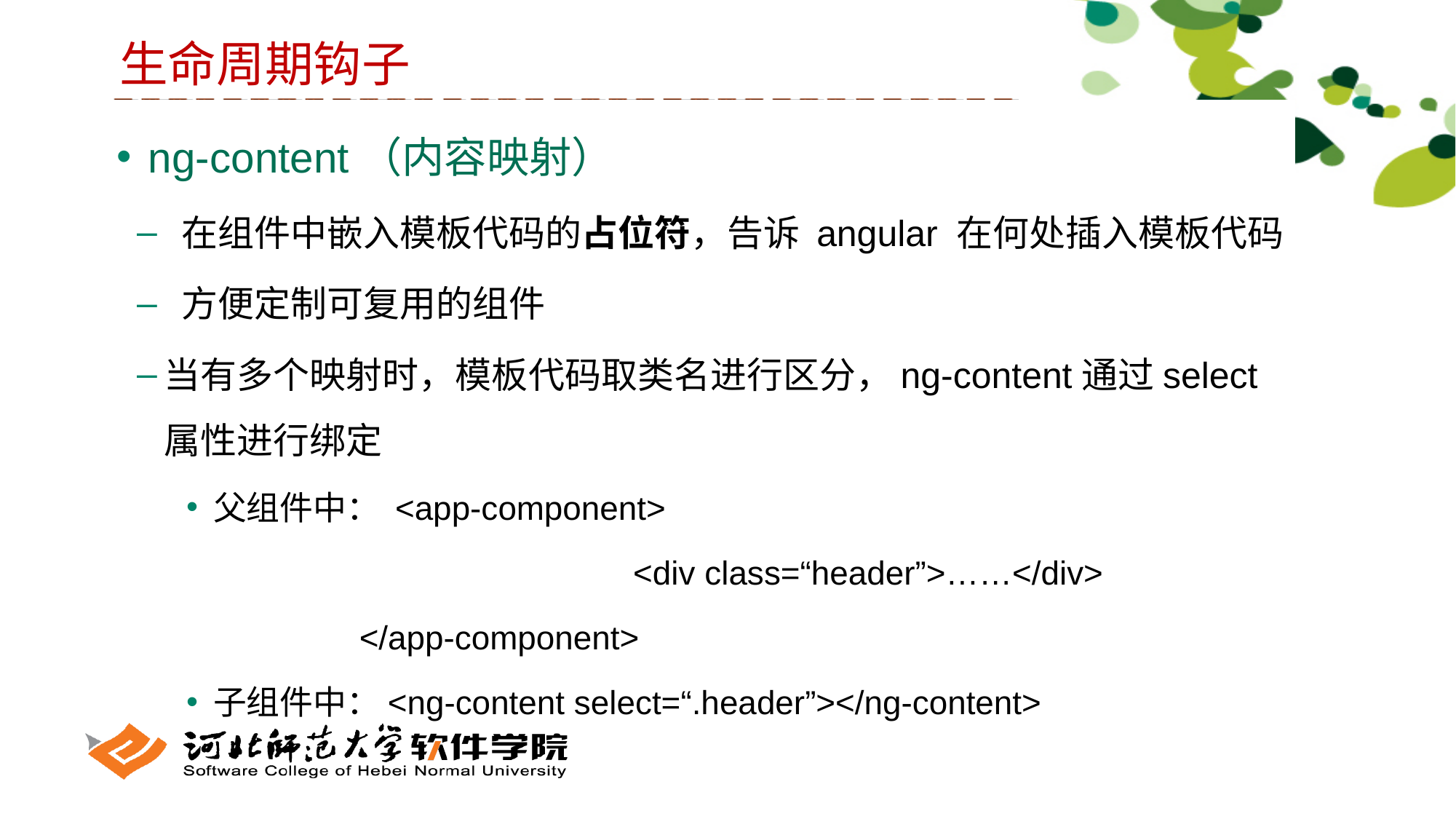

生命周期钩子
 ng-content（内容映射）
 在组件中嵌入模板代码的占位符，告诉 angular 在何处插入模板代码
 方便定制可复用的组件
当有多个映射时，模板代码取类名进行区分，ng-content通过select属性进行绑定
 父组件中： <app-component>
		                           <div class=“header”>……</div>
                     </app-component>
 子组件中：<ng-content select=“.header”></ng-content>